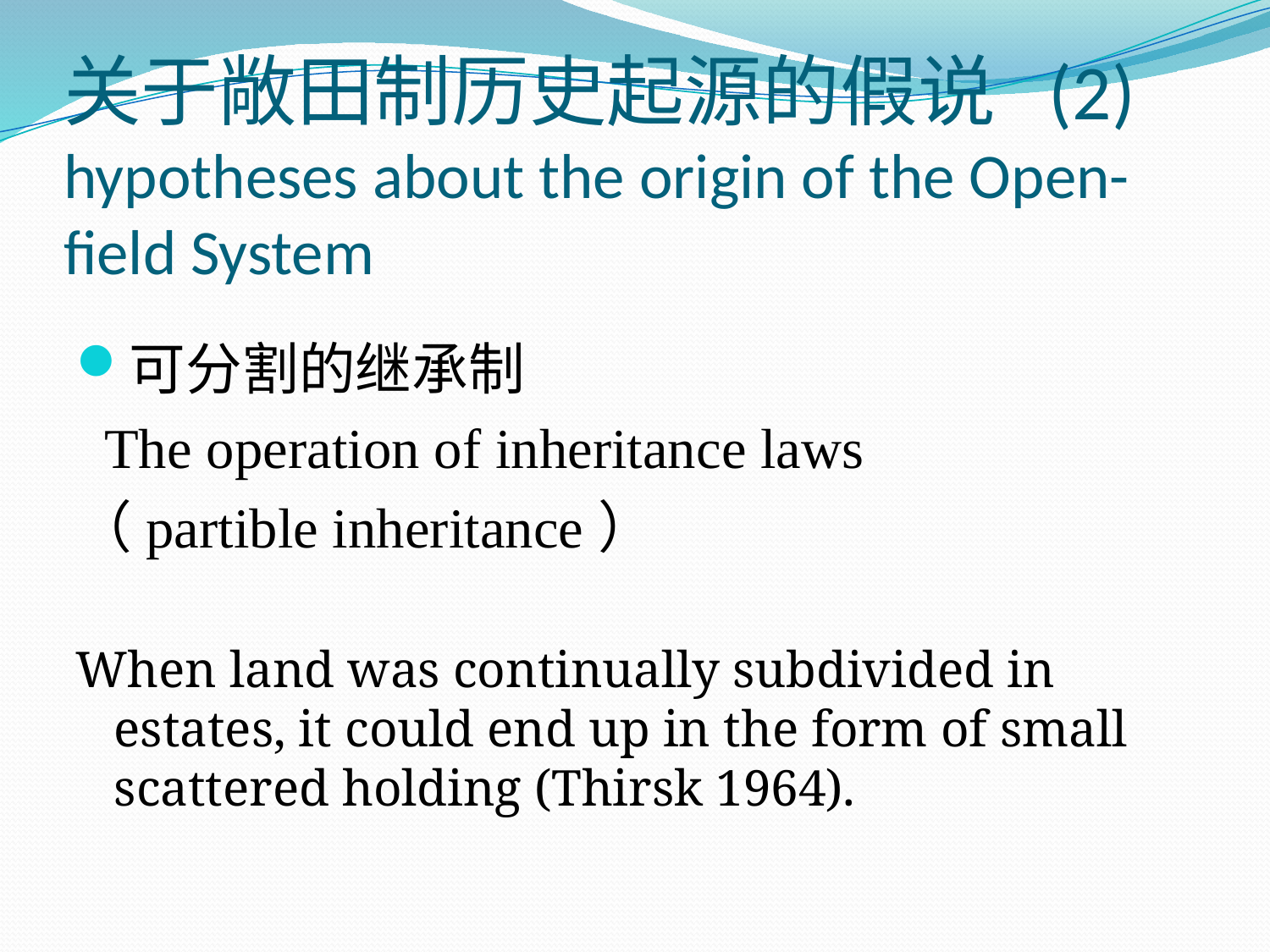

# 关于敞田制历史起源的假说  (2) hypotheses about the origin of the Open-field System
可分割的继承制
  The operation of inheritance laws
（partible inheritance）

When land was continually subdivided in estates, it could end up in the form of small scattered holding (Thirsk 1964).